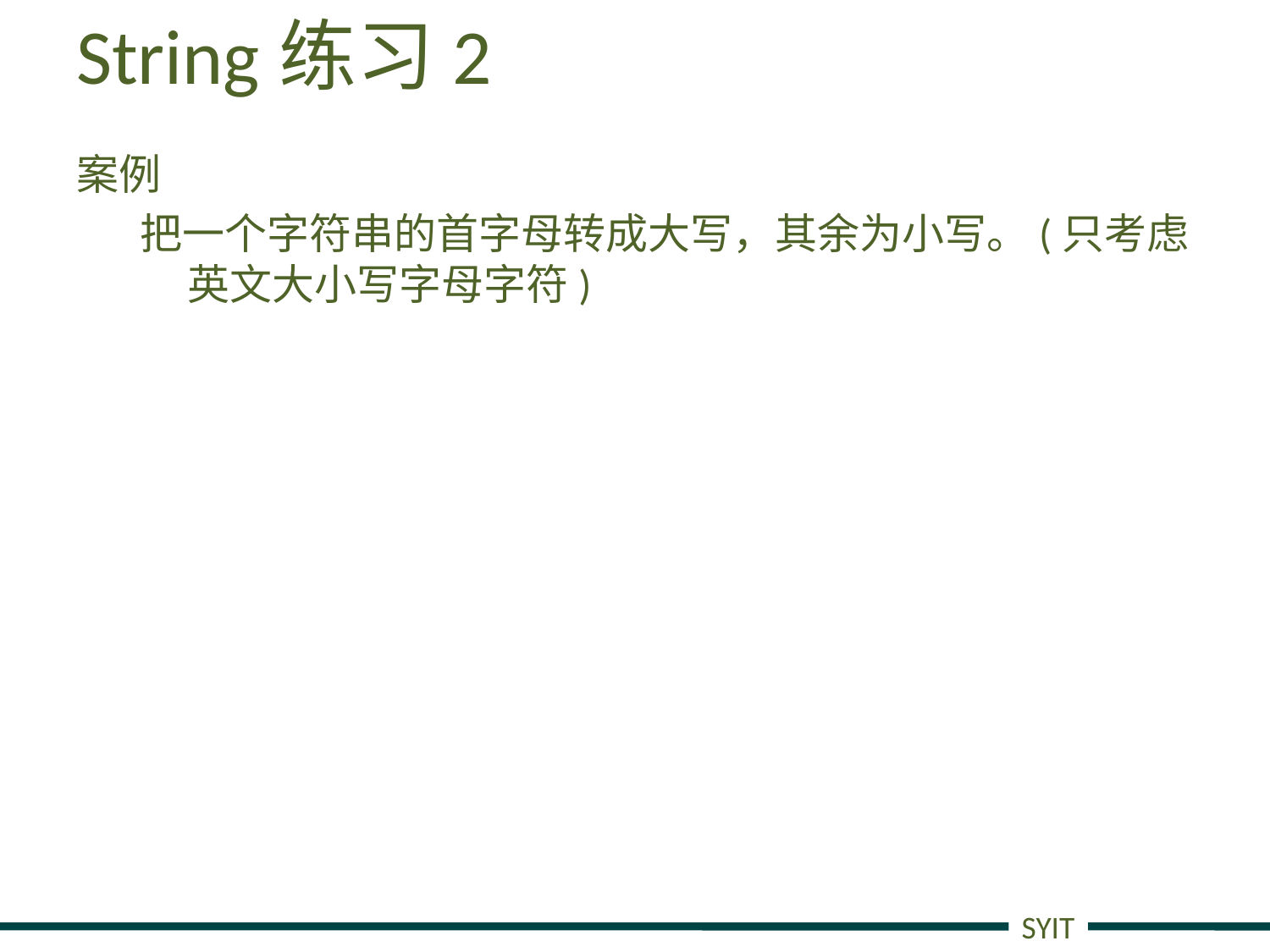

# String练习2
案例
把一个字符串的首字母转成大写，其余为小写。(只考虑英文大小写字母字符)
SYIT